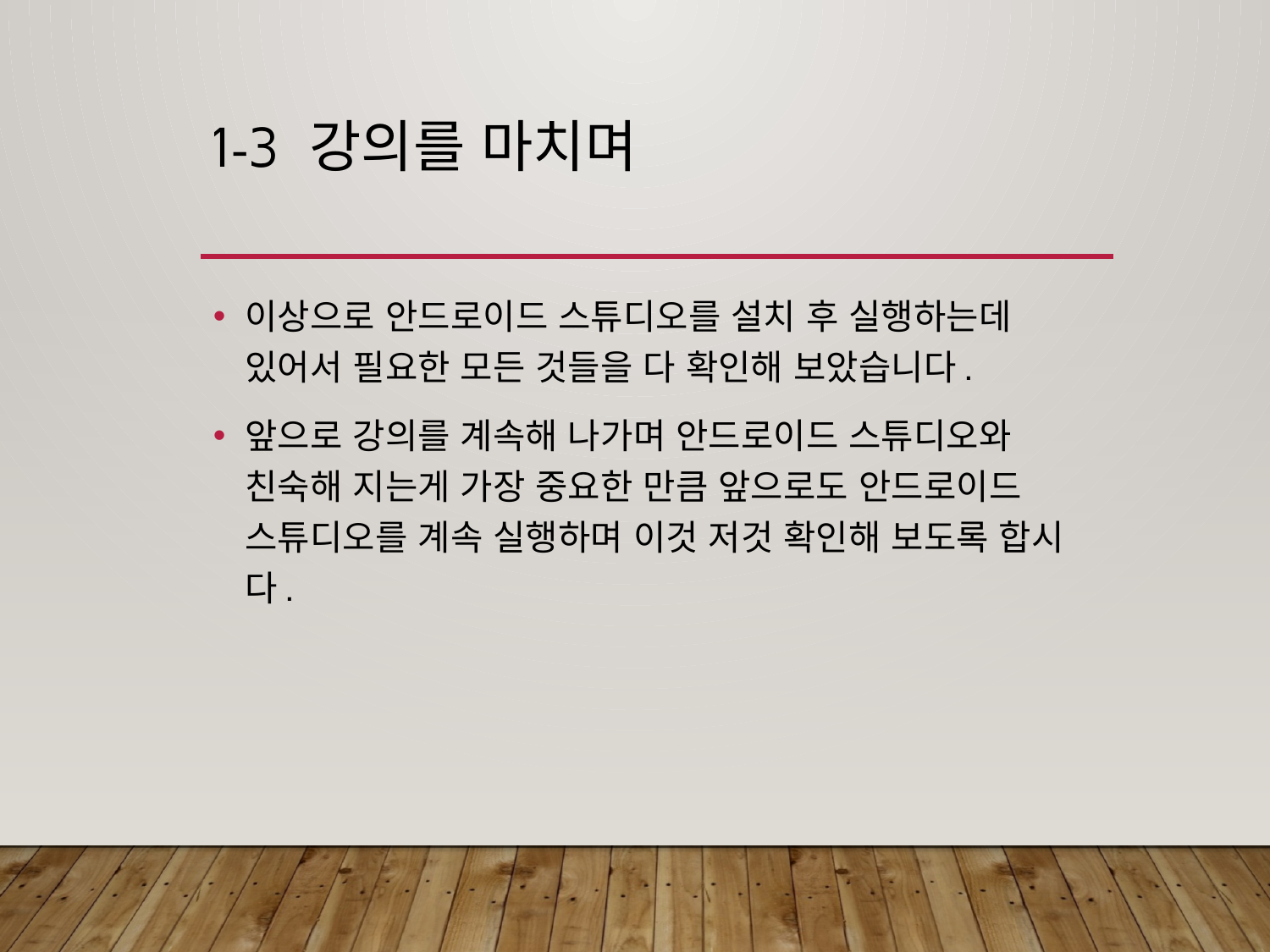

# 1-3 강의를 마치며
이상으로 안드로이드 스튜디오를 설치 후 실행하는데 있어서 필요한 모든 것들을 다 확인해 보았습니다.
앞으로 강의를 계속해 나가며 안드로이드 스튜디오와 친숙해 지는게 가장 중요한 만큼 앞으로도 안드로이드 스튜디오를 계속 실행하며 이것 저것 확인해 보도록 합시다.